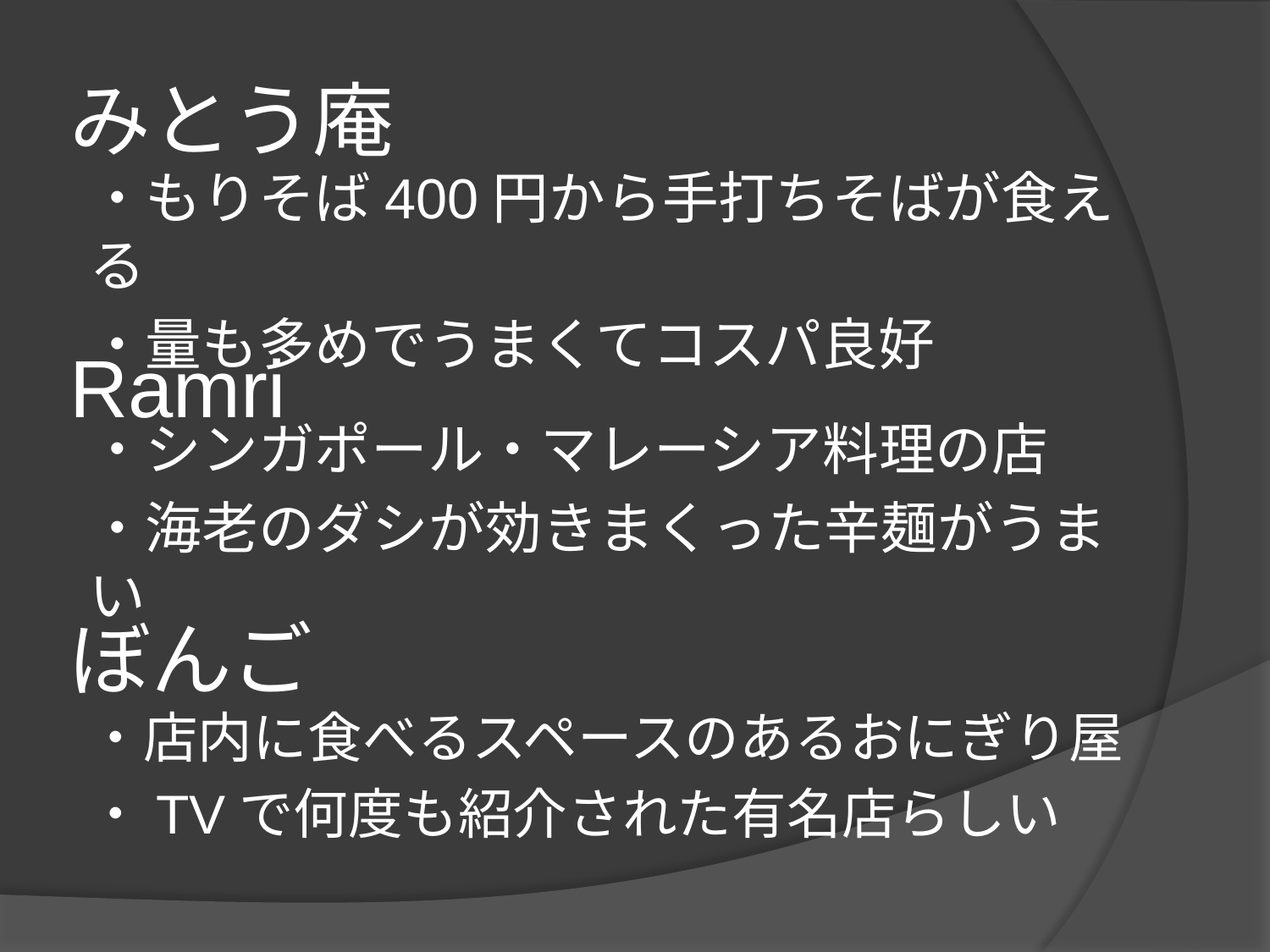

# みとう庵
・もりそば400円から手打ちそばが食える
・量も多めでうまくてコスパ良好

Ramri
・シンガポール・マレーシア料理の店
・海老のダシが効きまくった辛麺がうまい

ぼんご
・店内に食べるスペースのあるおにぎり屋
・TVで何度も紹介された有名店らしい